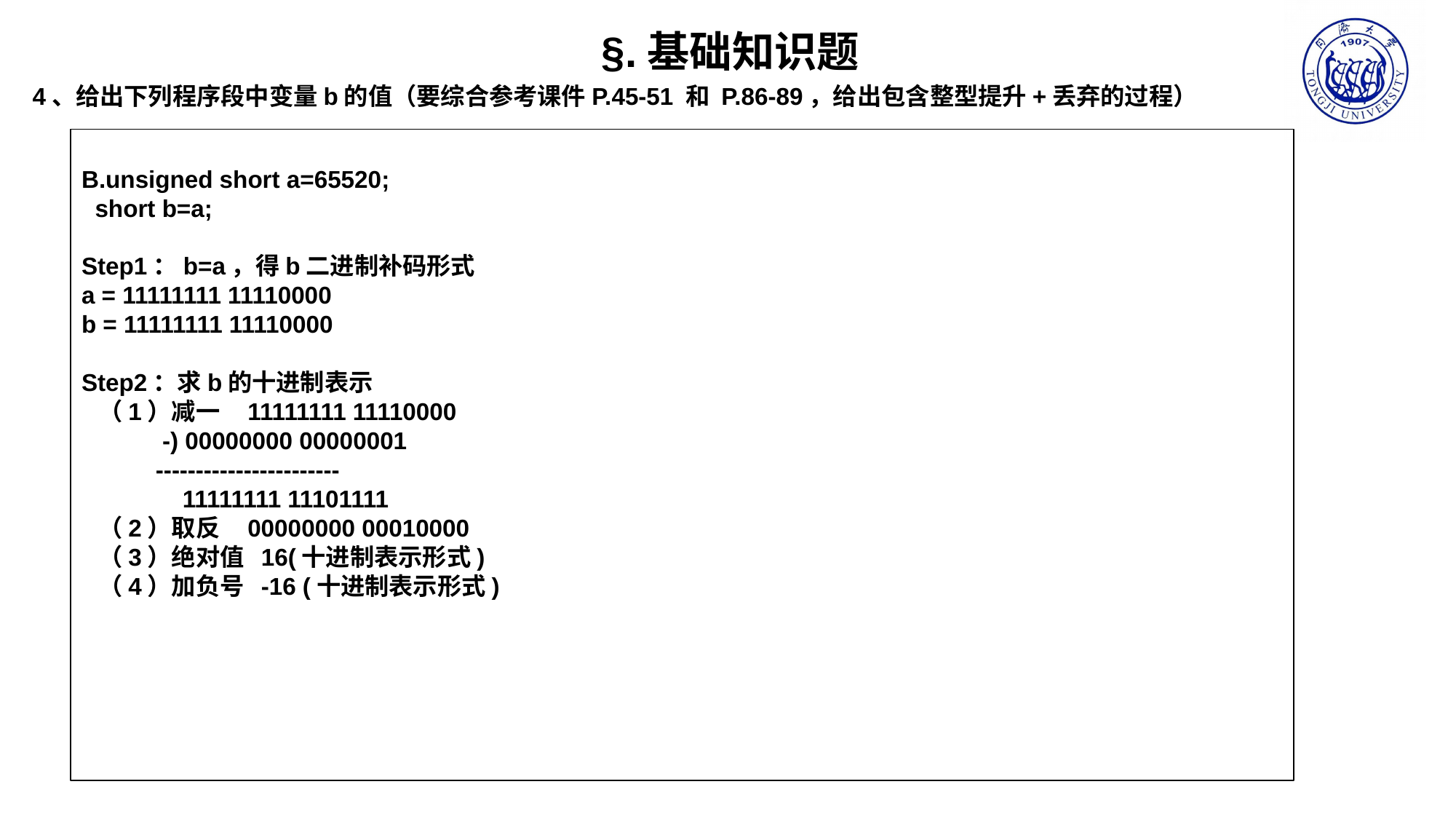

§.基础知识题
4、给出下列程序段中变量b的值（要综合参考课件P.45-51 和 P.86-89，给出包含整型提升+丢弃的过程）

B.unsigned short a=65520;
  short b=a;

Step1：b=a，得b二进制补码形式
a = 11111111 11110000
b = 11111111 11110000

Step2：求b的十进制表示
  （1）减一    11111111 11110000
            -) 00000000 00000001
           -----------------------
               11111111 11101111
  （2）取反    00000000 00010000
  （3）绝对值  16(十进制表示形式)
  （4）加负号  -16 (十进制表示形式)